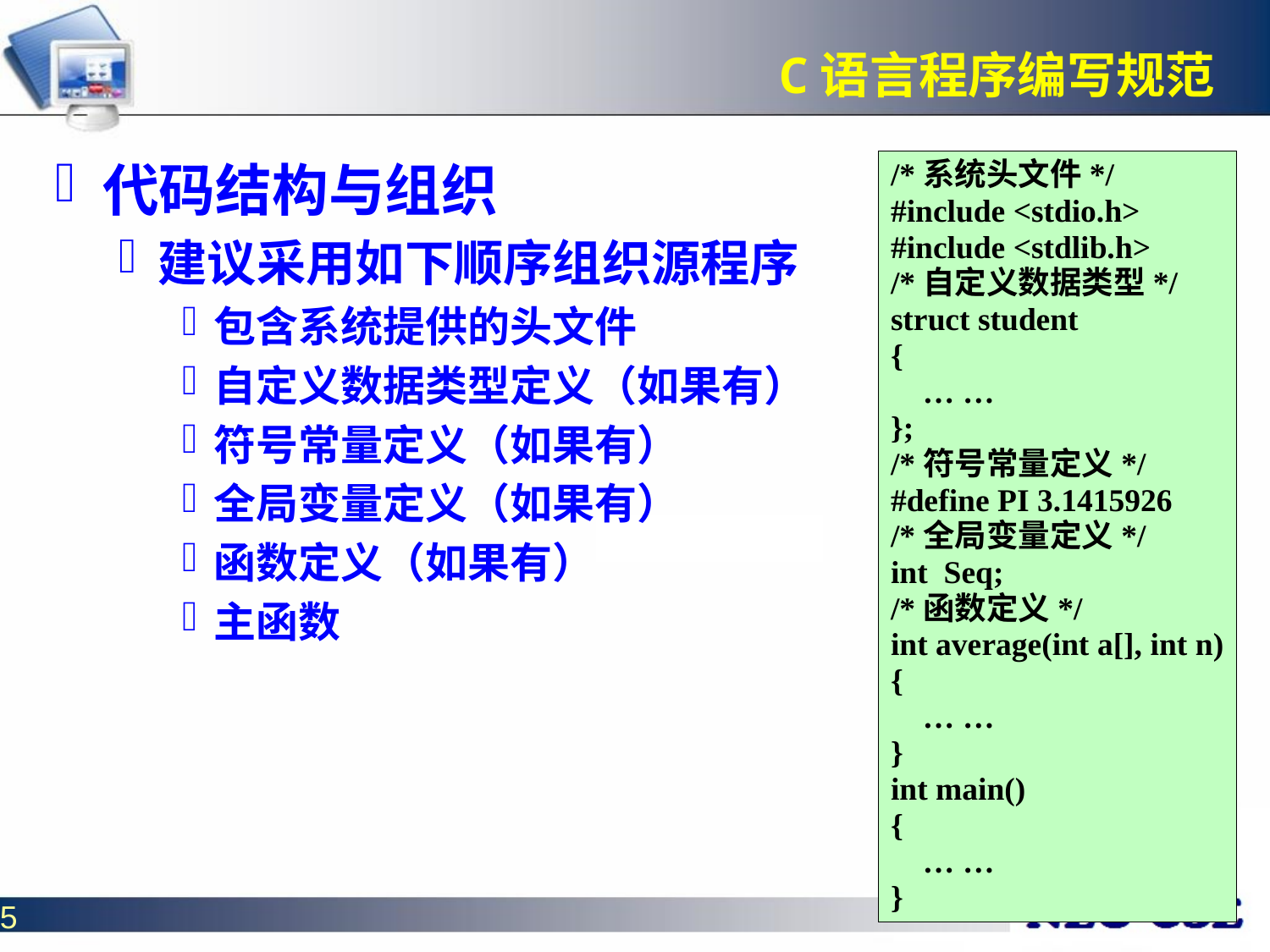

# C语言程序编写规范
代码结构与组织
建议采用如下顺序组织源程序
包含系统提供的头文件
自定义数据类型定义（如果有）
符号常量定义（如果有）
全局变量定义（如果有）
函数定义（如果有）
主函数
/*系统头文件*/
#include <stdio.h>
#include <stdlib.h>
/*自定义数据类型*/
struct student
{
    … …
};
/*符号常量定义*/
#define PI 3.1415926
/*全局变量定义*/
int  Seq;
/*函数定义*/
int average(int a[], int n)
{
    … …
}
int main()
{
    … …
}